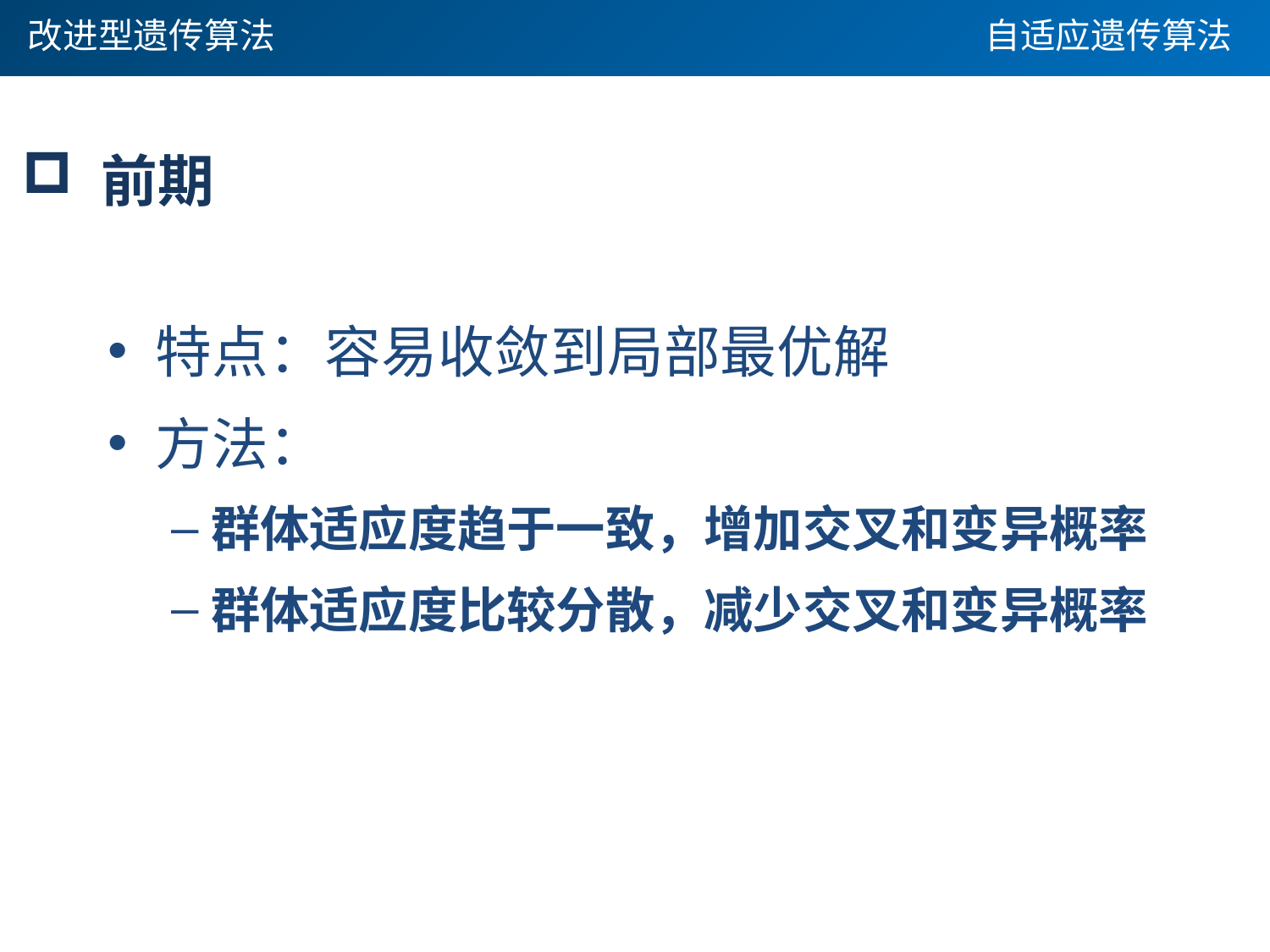

改进型遗传算法
自适应遗传算法
 前期
特点：容易收敛到局部最优解
方法：
群体适应度趋于一致，增加交叉和变异概率
群体适应度比较分散，减少交叉和变异概率

71